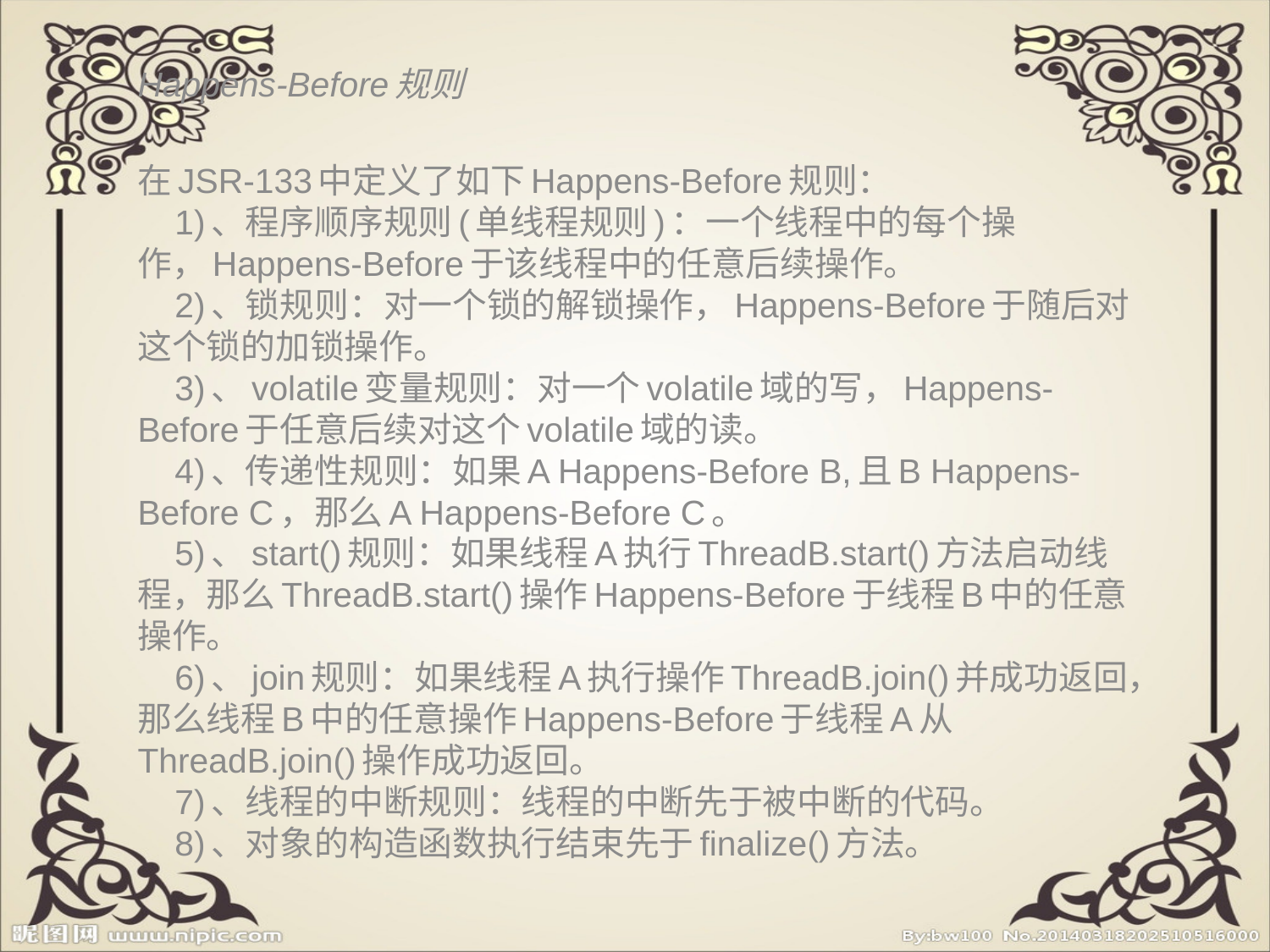

Happens-Before规则

在JSR-133中定义了如下Happens-Before规则：
    1)、程序顺序规则(单线程规则)：一个线程中的每个操作，Happens-Before于该线程中的任意后续操作。
    2)、锁规则：对一个锁的解锁操作，Happens-Before于随后对这个锁的加锁操作。
    3)、volatile变量规则：对一个volatile域的写，Happens-Before于任意后续对这个volatile域的读。
    4)、传递性规则：如果A Happens-Before B,且B Happens-Before C，那么A Happens-Before C。
    5)、start()规则：如果线程A执行ThreadB.start()方法启动线程，那么ThreadB.start()操作Happens-Before于线程B中的任意操作。
    6)、join规则：如果线程A执行操作ThreadB.join()并成功返回，那么线程B中的任意操作Happens-Before于线程A从ThreadB.join()操作成功返回。
    7)、线程的中断规则：线程的中断先于被中断的代码。
    8)、对象的构造函数执行结束先于finalize()方法。